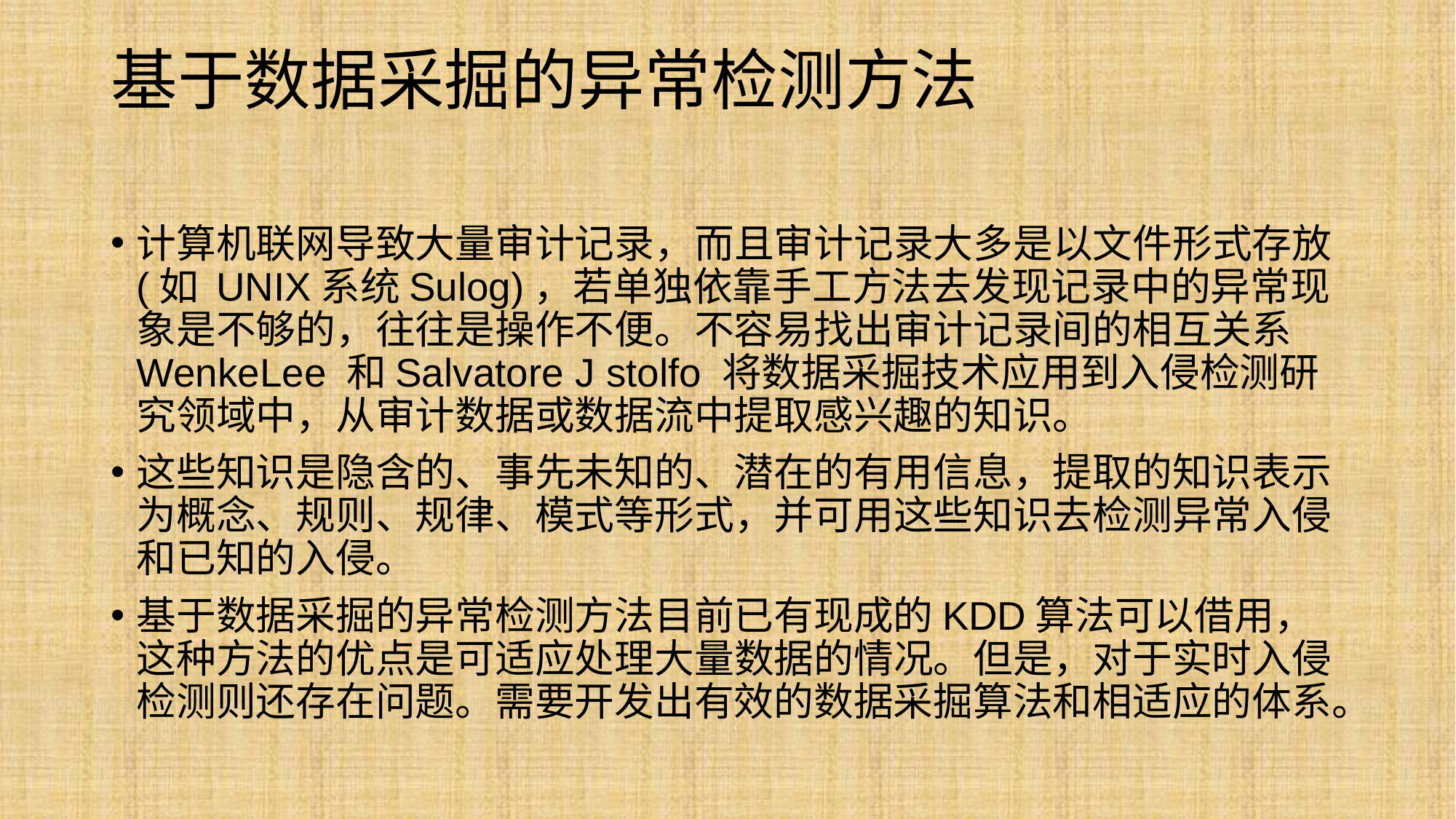

# 基于数据采掘的异常检测方法
计算机联网导致大量审计记录，而且审计记录大多是以文件形式存放 (如 UNIX系统Sulog)，若单独依靠手工方法去发现记录中的异常现象是不够的，往往是操作不便。不容易找出审计记录间的相互关系WenkeLee 和Salvatore J stolfo 将数据采掘技术应用到入侵检测研究领域中，从审计数据或数据流中提取感兴趣的知识。
这些知识是隐含的、事先未知的、潜在的有用信息，提取的知识表示为概念、规则、规律、模式等形式，并可用这些知识去检测异常入侵和已知的入侵。
基于数据采掘的异常检测方法目前已有现成的KDD算法可以借用，这种方法的优点是可适应处理大量数据的情况。但是，对于实时入侵检测则还存在问题。需要开发出有效的数据采掘算法和相适应的体系。